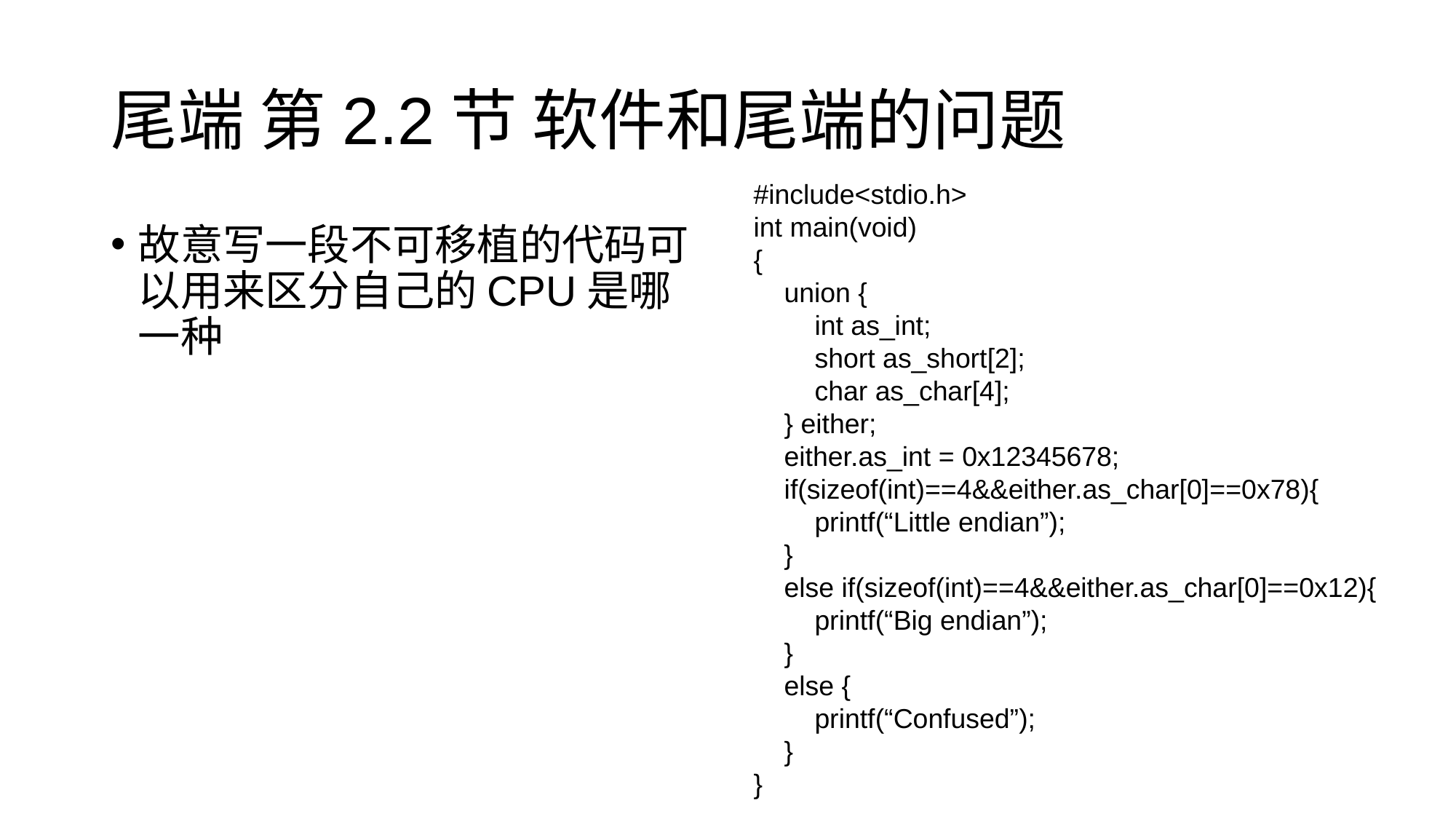

# 尾端 第2.2节 软件和尾端的问题
#include<stdio.h>
int main(void)
{
    union {
        int as_int;
        short as_short[2];
        char as_char[4];
    } either;
    either.as_int = 0x12345678;
    if(sizeof(int)==4&&either.as_char[0]==0x78){
        printf(“Little endian”);
    }
    else if(sizeof(int)==4&&either.as_char[0]==0x12){
        printf(“Big endian”);
    }
    else {
        printf(“Confused”);
    }
}
故意写一段不可移植的代码可以用来区分自己的CPU是哪一种